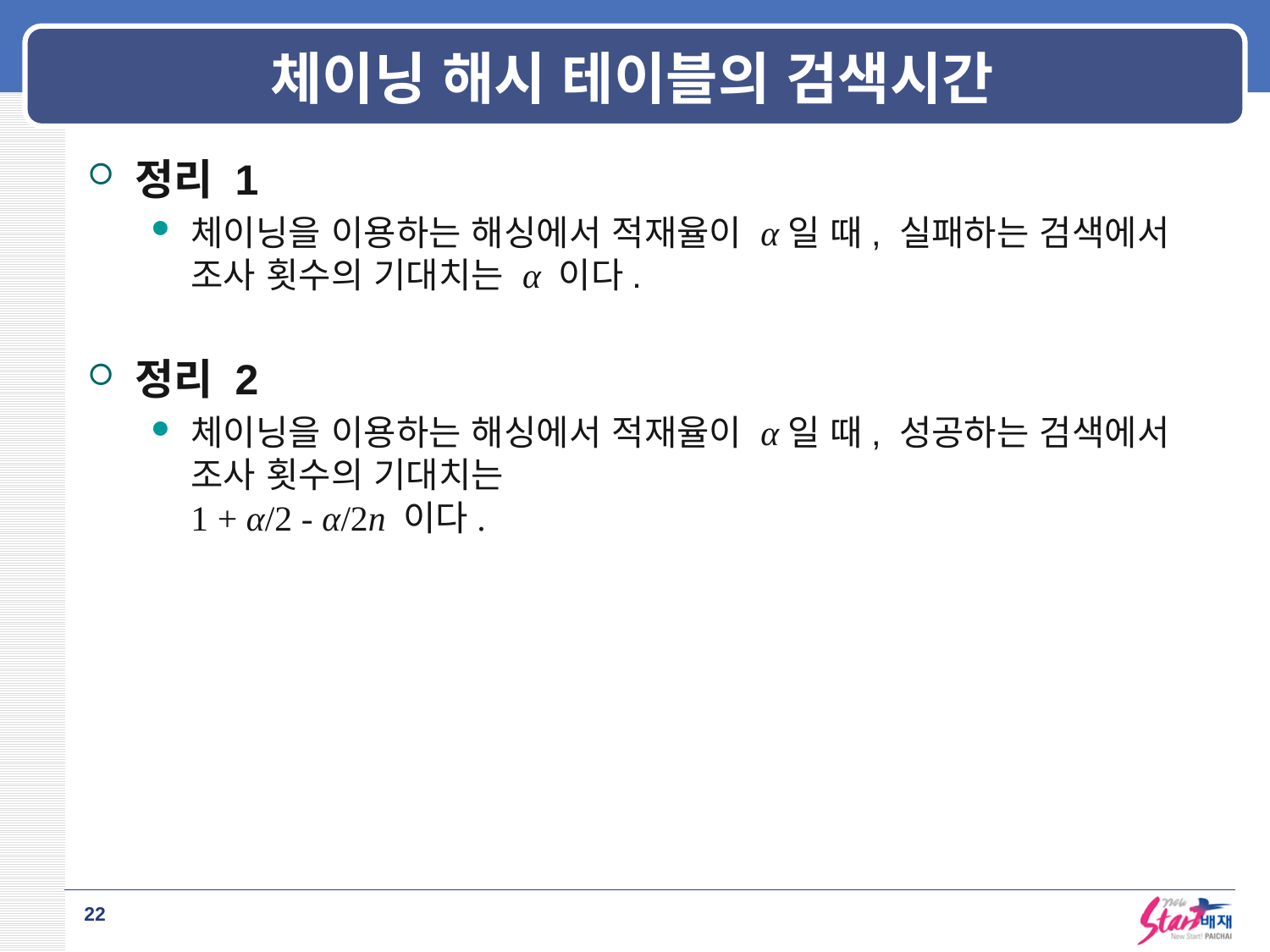

# 체이닝 해시 테이블의 검색시간
정리 1
체이닝을 이용하는 해싱에서 적재율이 α일 때, 실패하는 검색에서 조사 횟수의 기대치는 α 이다.

정리 2
체이닝을 이용하는 해싱에서 적재율이 α일 때, 성공하는 검색에서 조사 횟수의 기대치는
1 + α/2 - α/2n 이다.
22